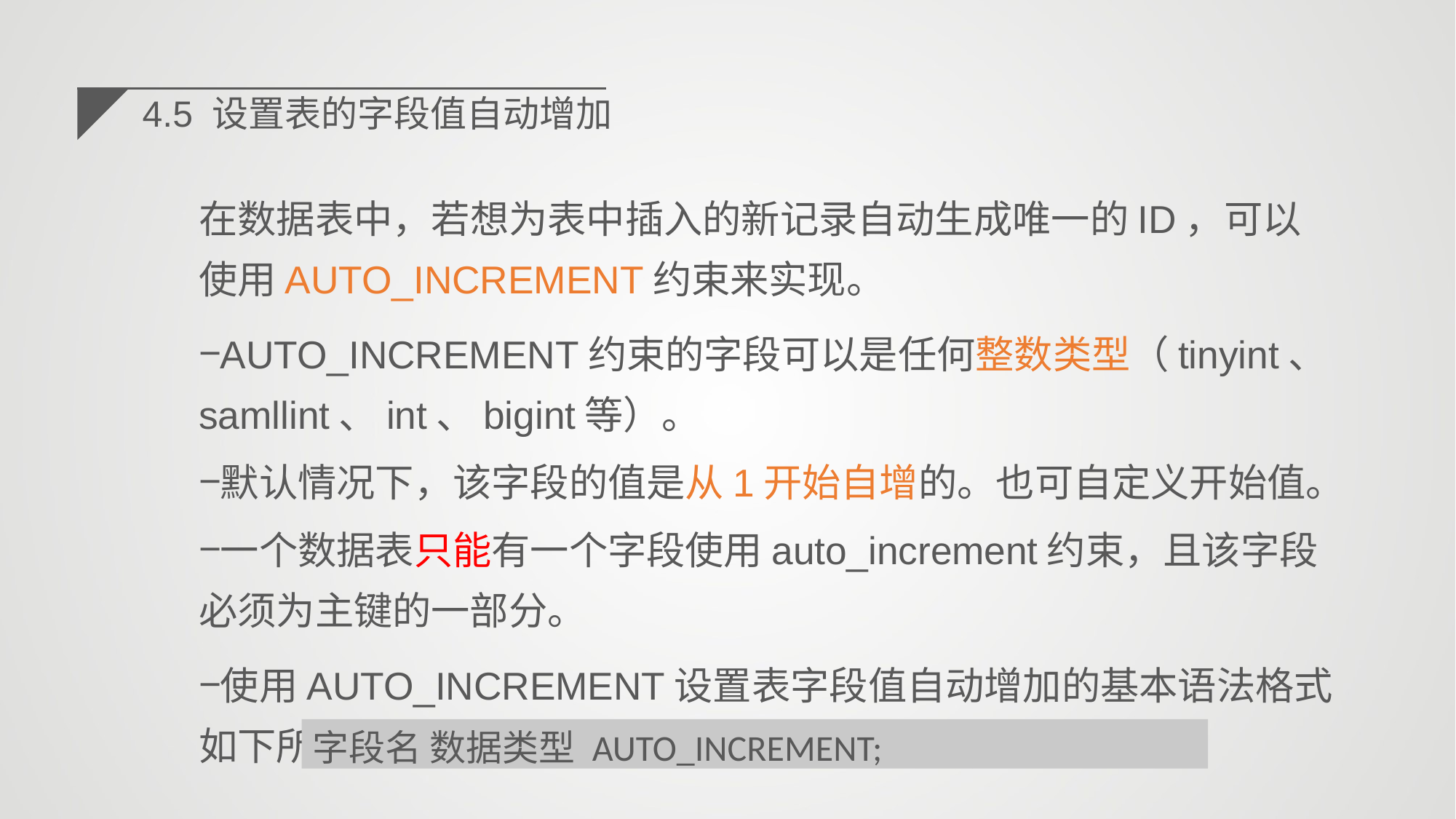

4.5 设置表的字段值自动增加
在数据表中，若想为表中插入的新记录自动生成唯一的ID，可以使用AUTO_INCREMENT约束来实现。
AUTO_INCREMENT约束的字段可以是任何整数类型（tinyint、samllint、int、bigint等）。
默认情况下，该字段的值是从1开始自增的。也可自定义开始值。
一个数据表只能有一个字段使用auto_increment约束，且该字段必须为主键的一部分。
使用AUTO_INCREMENT设置表字段值自动增加的基本语法格式如下所示：

字段名 数据类型 AUTO_INCREMENT;